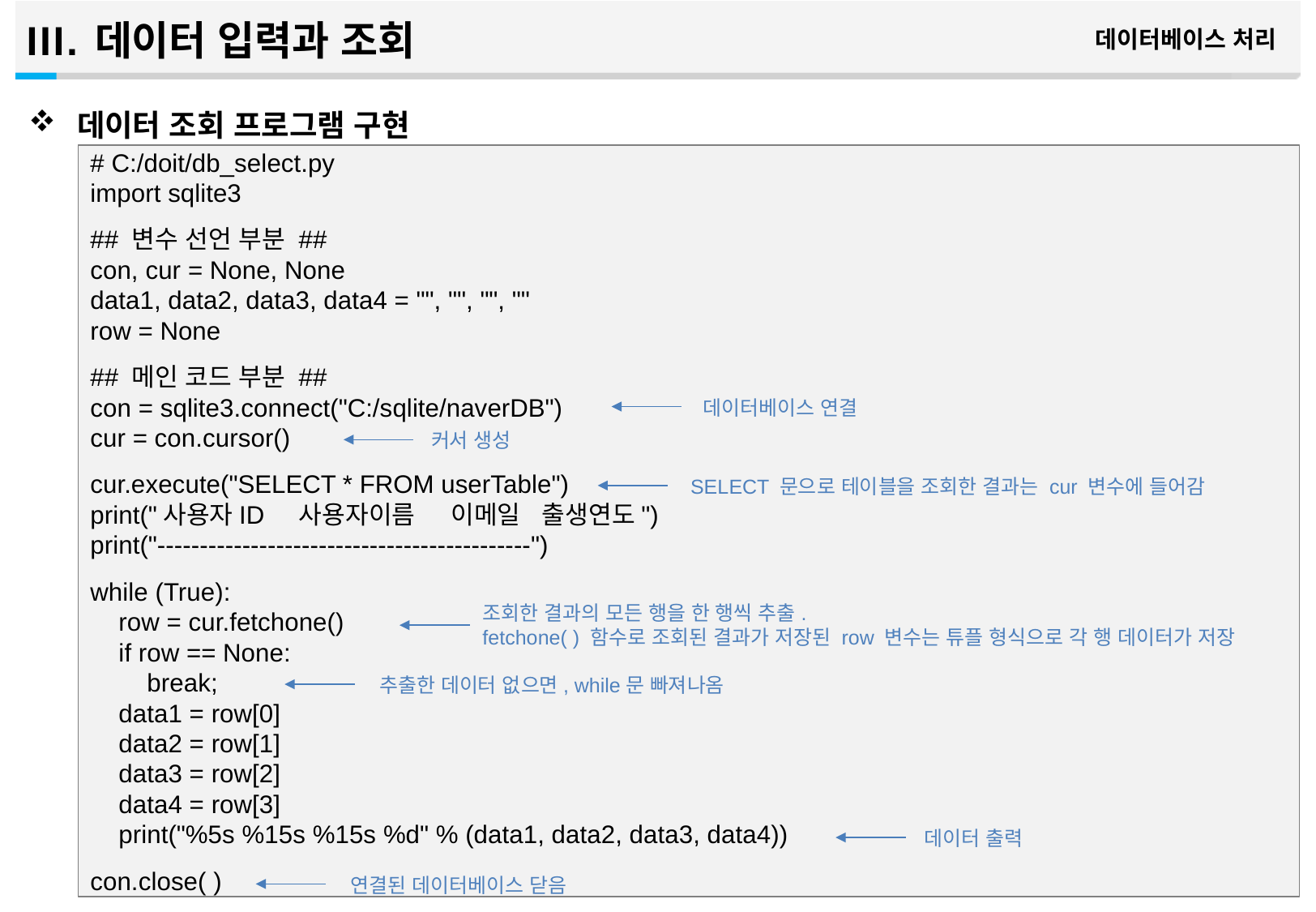

데이터 입력과 조회
데이터베이스 처리
데이터 조회 프로그램 구현
# C:/doit/db_select.py
import sqlite3

## 변수 선언 부분 ##
con, cur = None, None
data1, data2, data3, data4 = "", "", "", ""
row = None

## 메인 코드 부분 ##
con = sqlite3.connect("C:/sqlite/naverDB")
cur = con.cursor()

cur.execute("SELECT * FROM userTable")
print("사용자ID    사용자이름     이메일   출생연도")
print("--------------------------------------------")

while (True):
    row = cur.fetchone()
    if row == None:
        break;
    data1 = row[0]
    data2 = row[1]
    data3 = row[2]
    data4 = row[3]
    print("%5s %15s %15s %d" % (data1, data2, data3, data4))

con.close( )
데이터베이스 연결
커서 생성
SELECT 문으로 테이블을 조회한 결과는 cur 변수에 들어감
조회한 결과의 모든 행을 한 행씩 추출.
fetchone( ) 함수로 조회된 결과가 저장된 row 변수는 튜플 형식으로 각 행 데이터가 저장
추출한 데이터 없으면, while문 빠져나옴
데이터 출력
15
연결된 데이터베이스 닫음